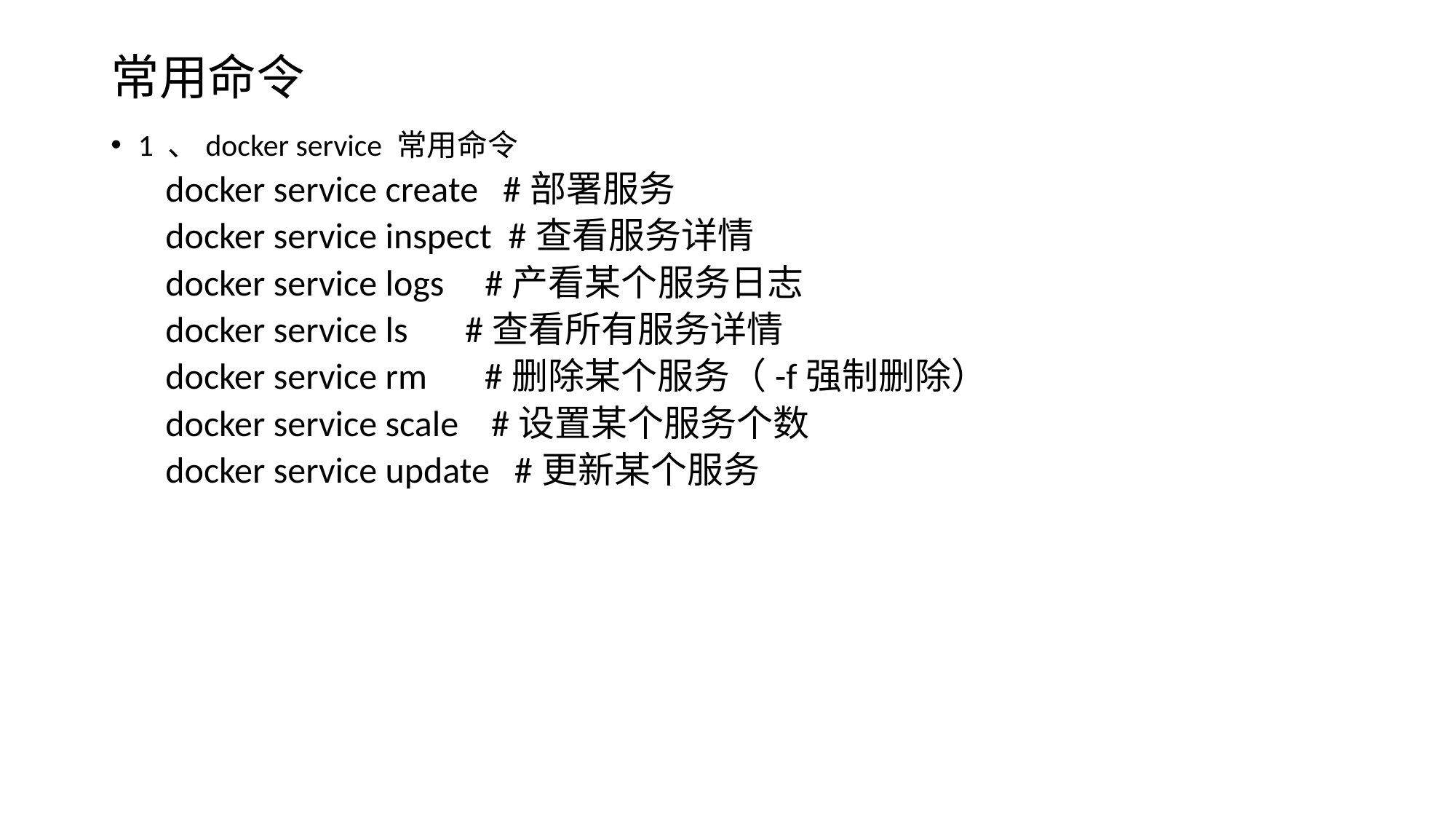

# 常用命令
1 、docker service 常用命令
docker service create   #部署服务
docker service inspect  #查看服务详情
docker service logs     #产看某个服务日志
docker service ls       #查看所有服务详情
docker service rm       #删除某个服务（-f强制删除）
docker service scale    #设置某个服务个数
docker service update   #更新某个服务